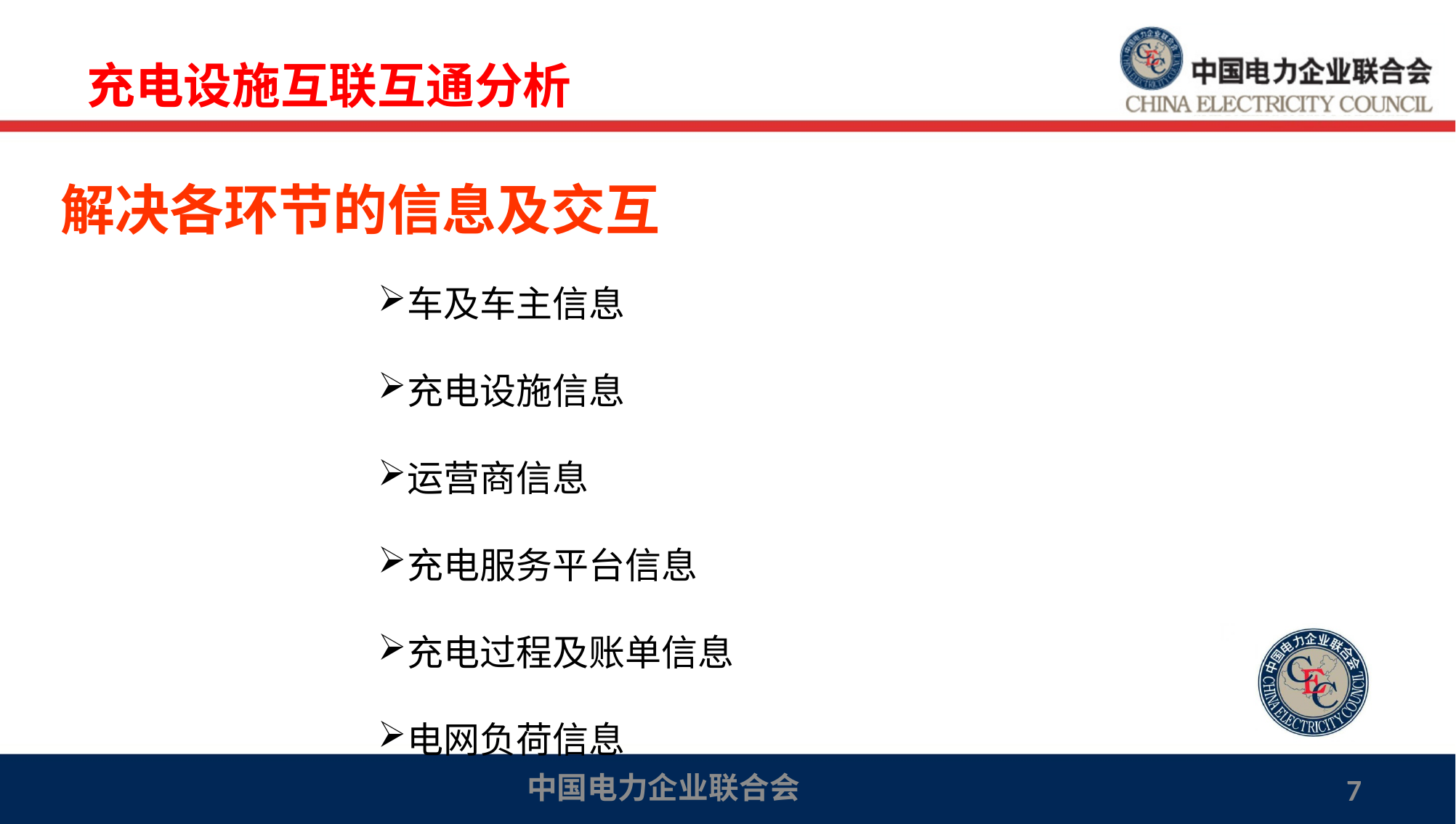

充电设施互联互通分析
解决各环节的信息及交互
车及车主信息
充电设施信息
运营商信息
充电服务平台信息
充电过程及账单信息
电网负荷信息

中国电力企业联合会
7